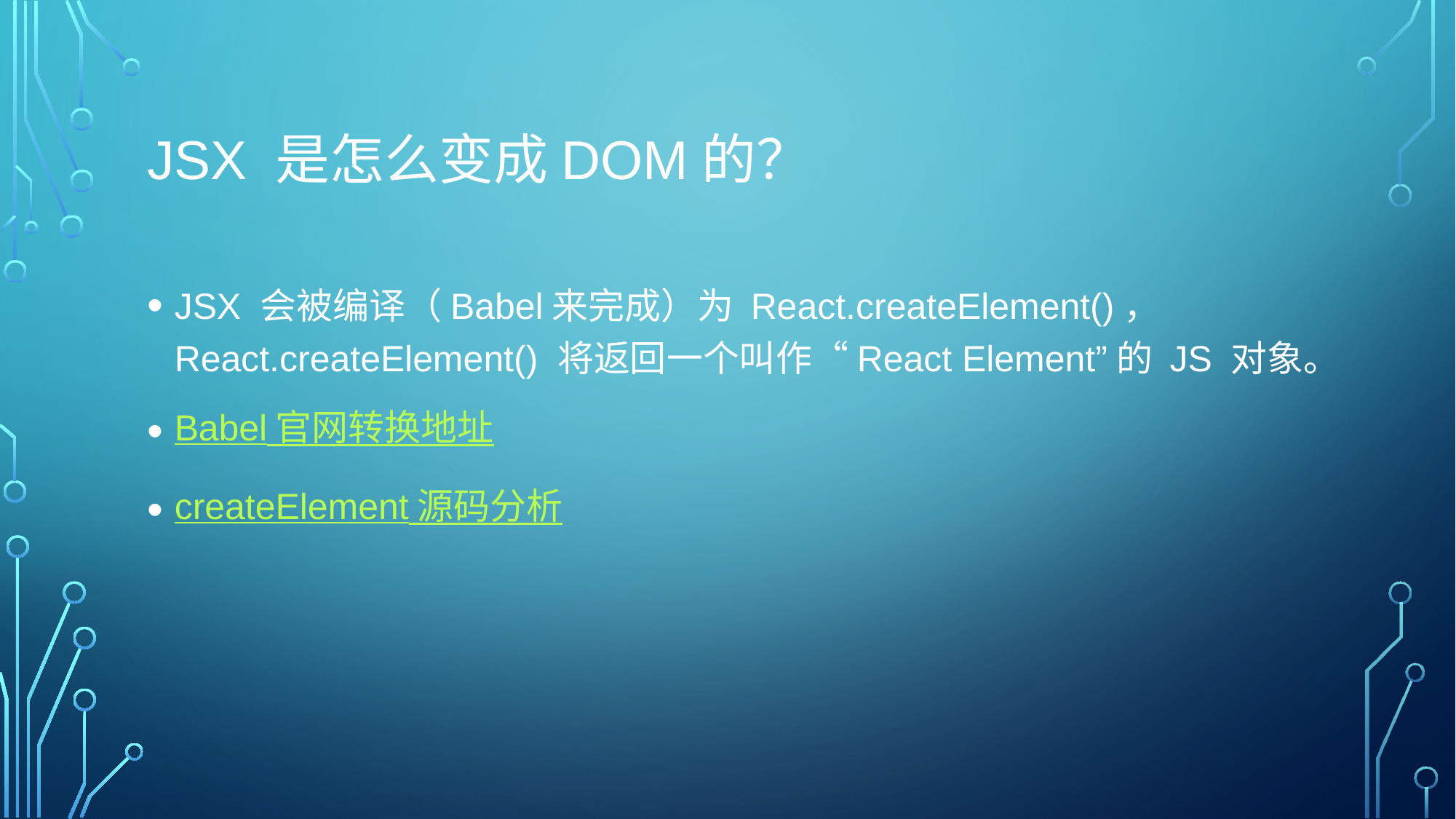

# JSX 是怎么变成DOM的？
JSX 会被编译（Babel来完成）为 React.createElement()， React.createElement() 将返回一个叫作“React Element”的 JS 对象。
Babel 官网转换地址
createElement 源码分析